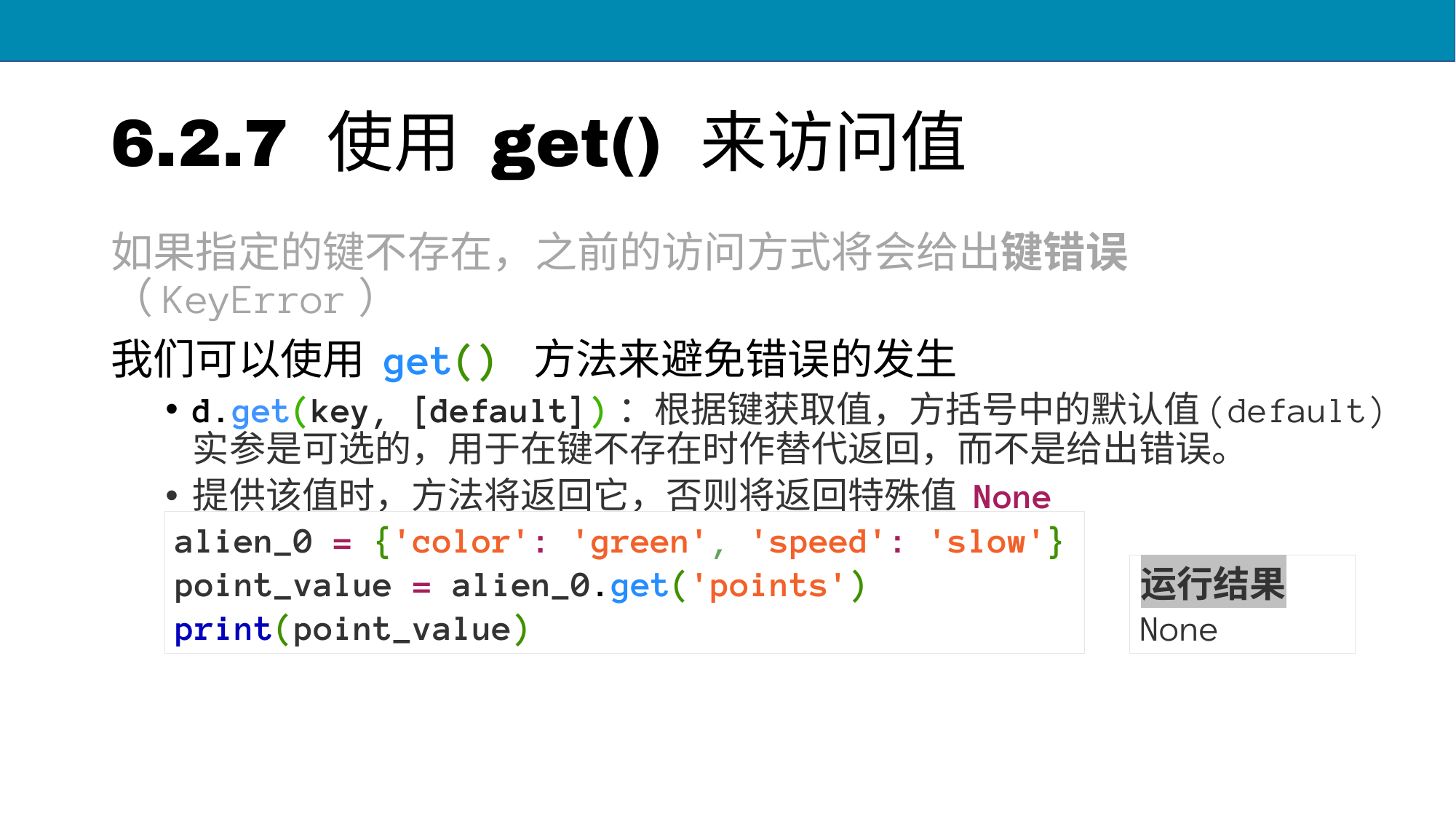

# 6.2.7 使用 get() 来访问值
如果指定的键不存在，之前的访问方式将会给出键错误（KeyError）
我们可以使用 get() 方法来避免错误的发生
d.get(key, [default])：根据键获取值，方括号中的默认值(default)实参是可选的，用于在键不存在时作替代返回，而不是给出错误。
提供该值时，方法将返回它，否则将返回特殊值 None
alien_0 = {'color': 'green', 'speed': 'slow'}
point_value = alien_0.get('points')
print(point_value)
运行结果
None